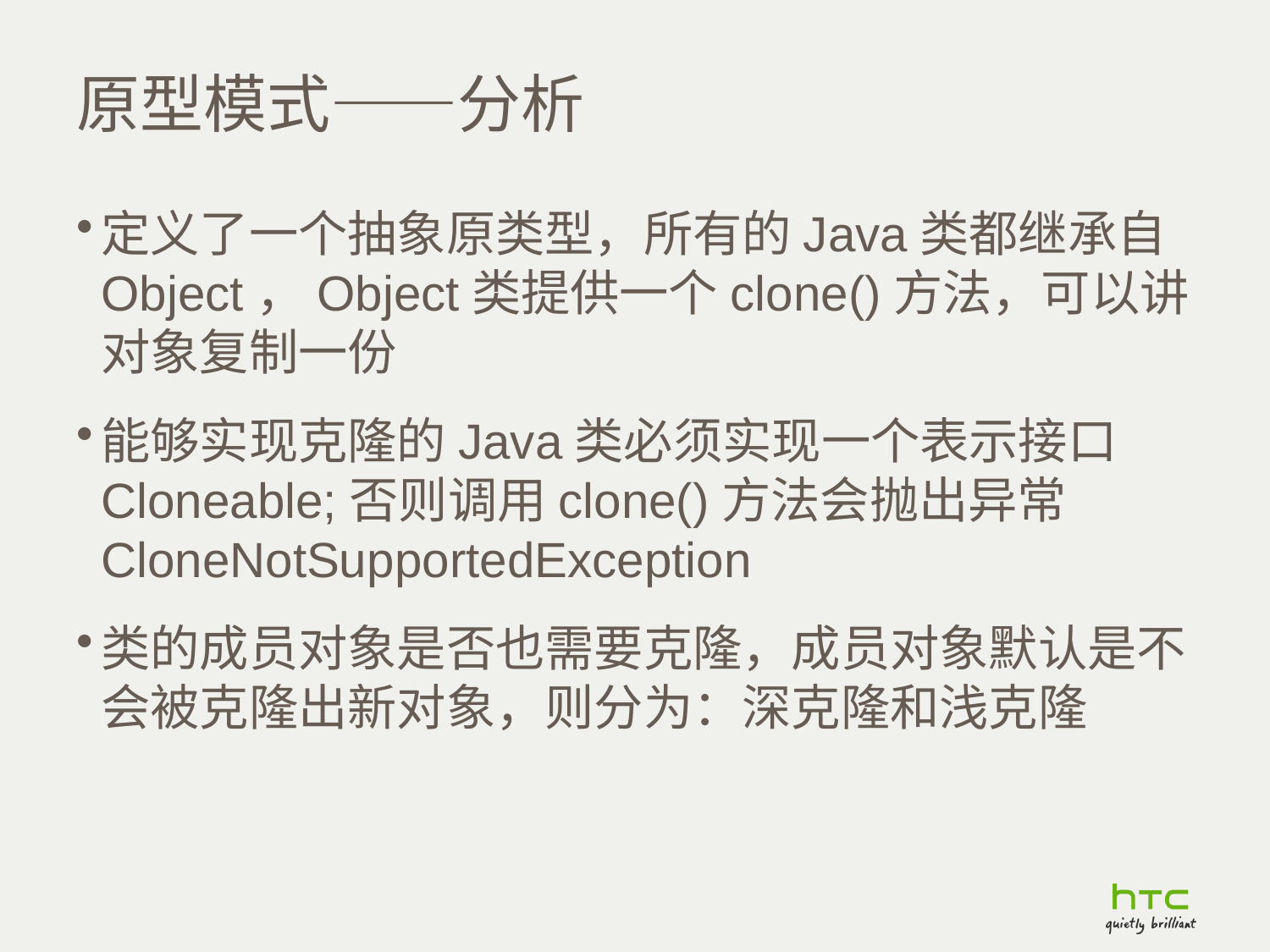

# 原型模式——分析
定义了一个抽象原类型，所有的Java类都继承自Object，Object类提供一个clone()方法，可以讲对象复制一份
能够实现克隆的Java类必须实现一个表示接口Cloneable;否则调用clone()方法会抛出异常CloneNotSupportedException
类的成员对象是否也需要克隆，成员对象默认是不会被克隆出新对象，则分为：深克隆和浅克隆